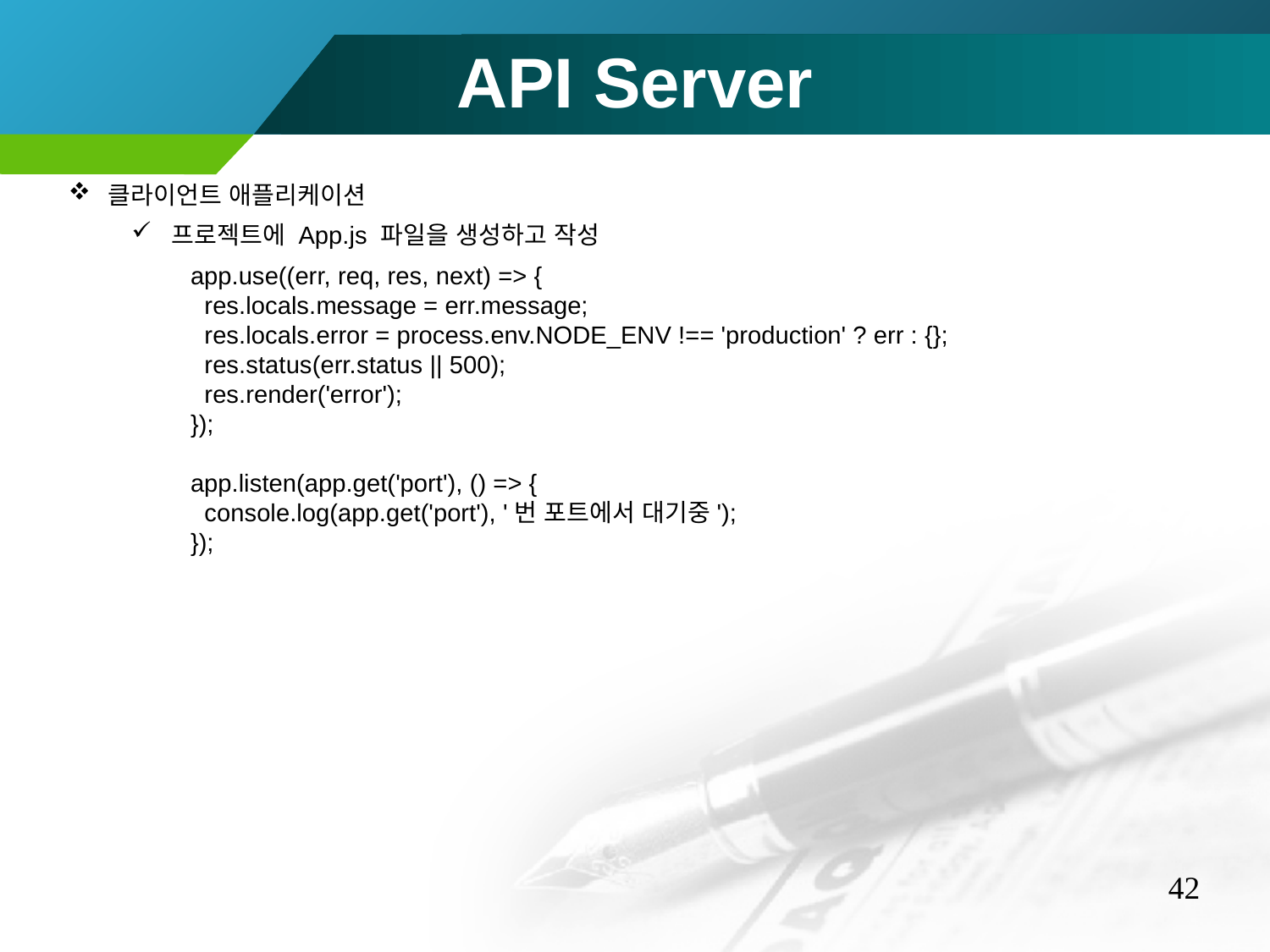

API Server
클라이언트 애플리케이션
프로젝트에 App.js 파일을 생성하고 작성
app.use((err, req, res, next) => {
  res.locals.message = err.message;
  res.locals.error = process.env.NODE_ENV !== 'production' ? err : {};
  res.status(err.status || 500);
  res.render('error');
});

app.listen(app.get('port'), () => {
  console.log(app.get('port'), '번 포트에서 대기중');
});
42